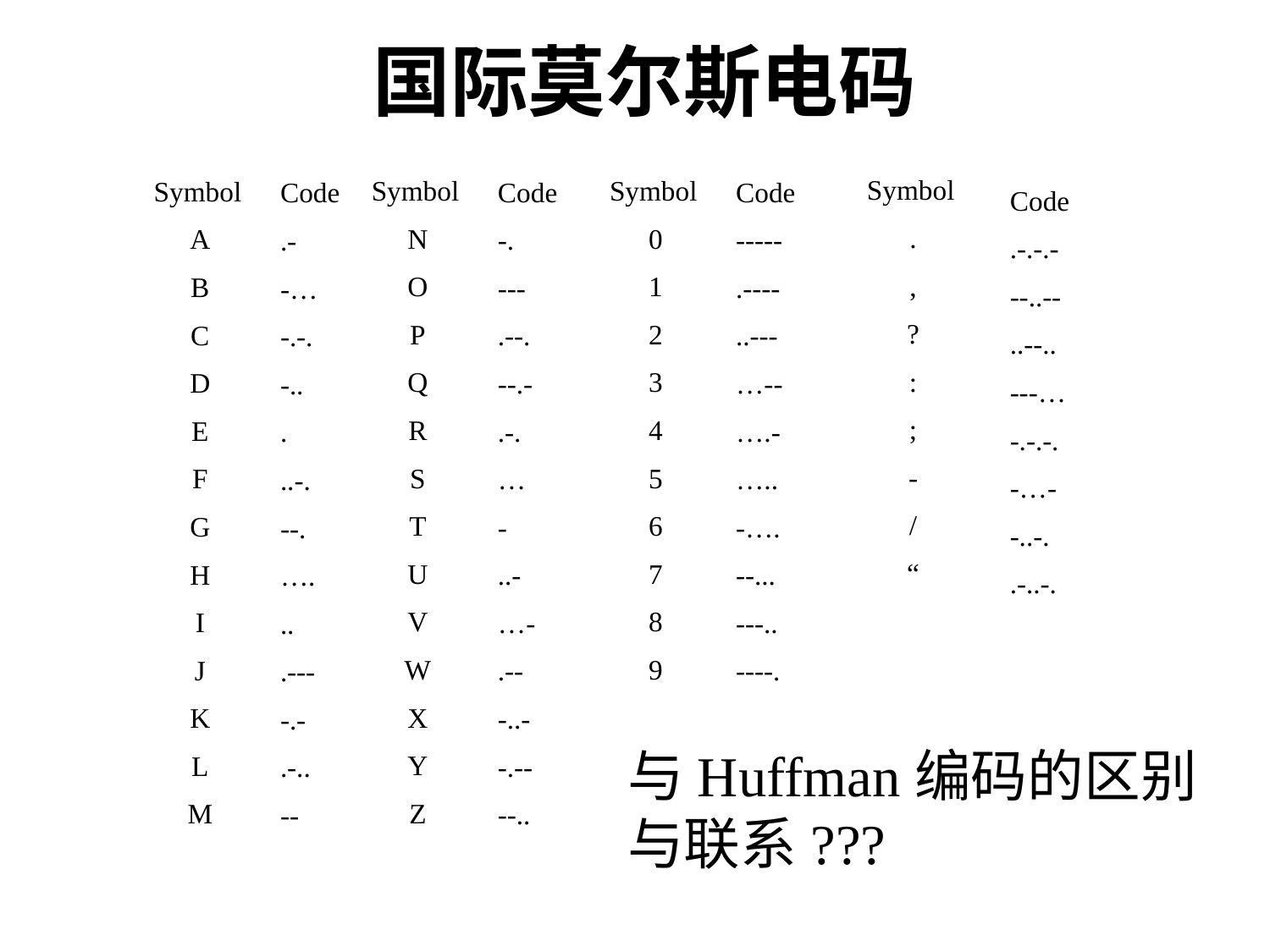

国际莫尔斯电码
Symbol
.
,
?
:
;
-
/
“
Symbol
N
O
P
Q
R
S
T
U
V
W
X
Y
Z
Symbol
0
1
2
3
4
5
6
7
8
9
Symbol
A
B
C
D
E
F
G
H
I
J
K
L
M
Code
-.
---
.--.
--.-
.-.
…
-
..-
…-
.--
-..-
-.--
--..
Code
-----
.----
..---
…--
….-
…..
-….
--...
---..
----.

Code
.-
-…
-.-.
-..
.
..-.
--.
….
..
.---
-.-
.-..
--
Code
.-.-.-
--..--
..--..
---…
-.-.-.
-…-
-..-.
.-..-.
与Huffman编码的区别与联系???